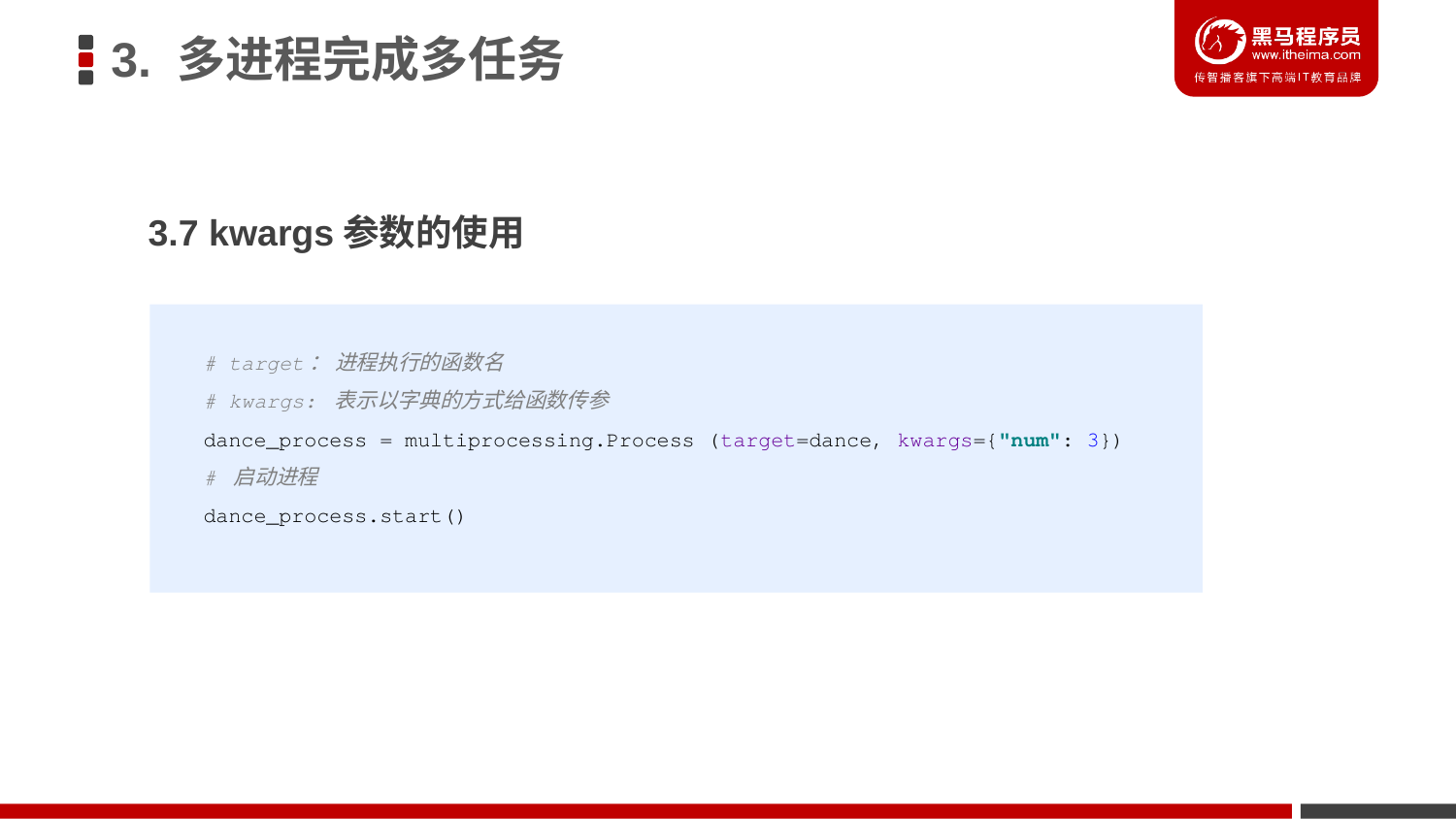

3. 多进程完成多任务
3.7 kwargs参数的使用

# target： 进程执行的函数名 # kwargs: 表示以字典的方式给函数传参 dance_process = multiprocessing.Process (target=dance, kwargs={"num": 3}) # 启动进程 dance_process.start()